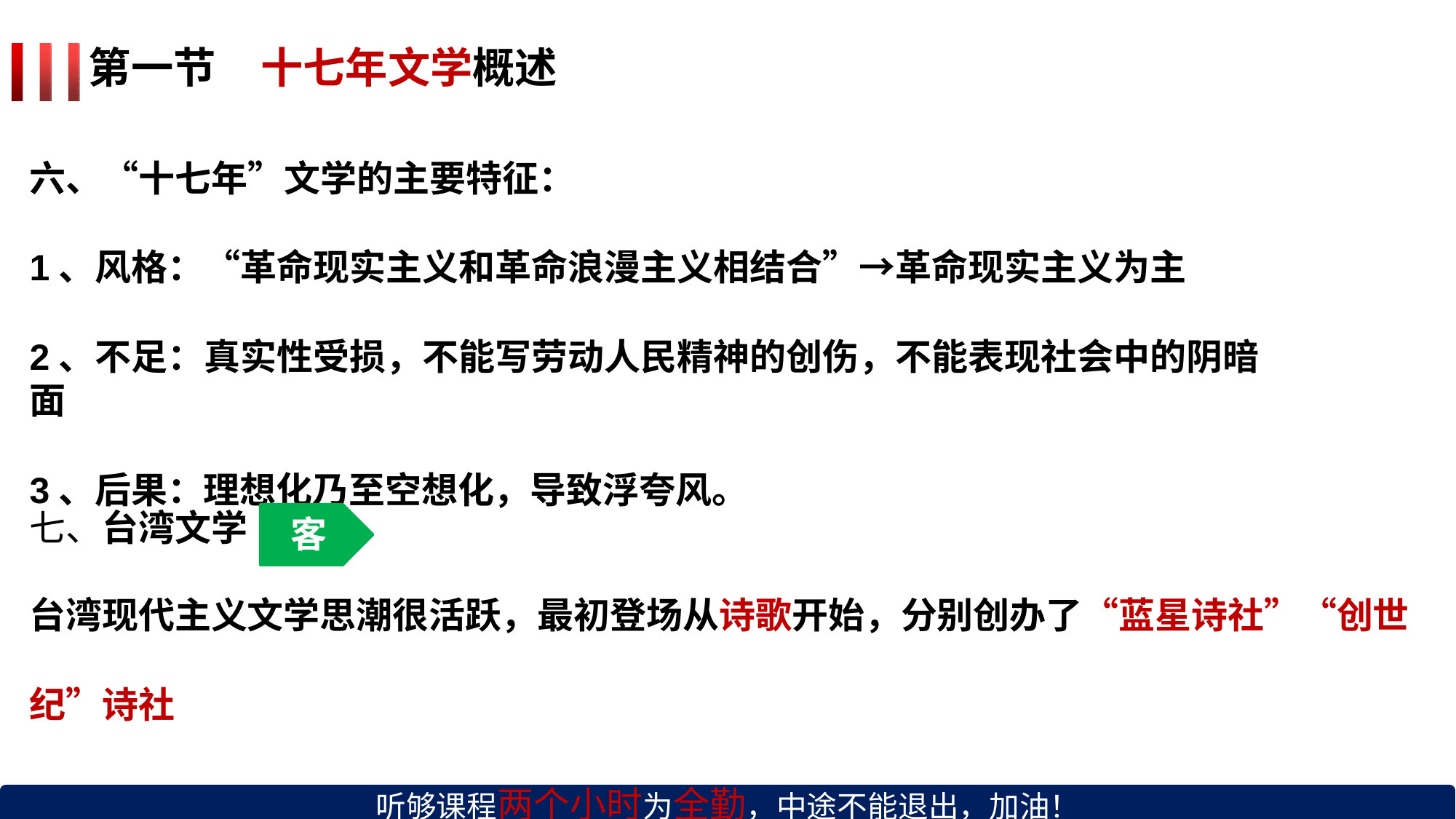

# 第一节	十七年文学概述

六、“十七年”文学的主要特征：

1、风格：“革命现实主义和革命浪漫主义相结合”→革命现实主义为主

2、不足：真实性受损，不能写劳动人民精神的创伤，不能表现社会中的阴暗面

3、后果：理想化乃至空想化，导致浮夸风。
七、台湾文学

客
台湾现代主义文学思潮很活跃，最初登场从诗歌开始，分别创办了“蓝星诗社”“创世

纪”诗社

听够课程两个小时为全勤，中途不能退出，加油！